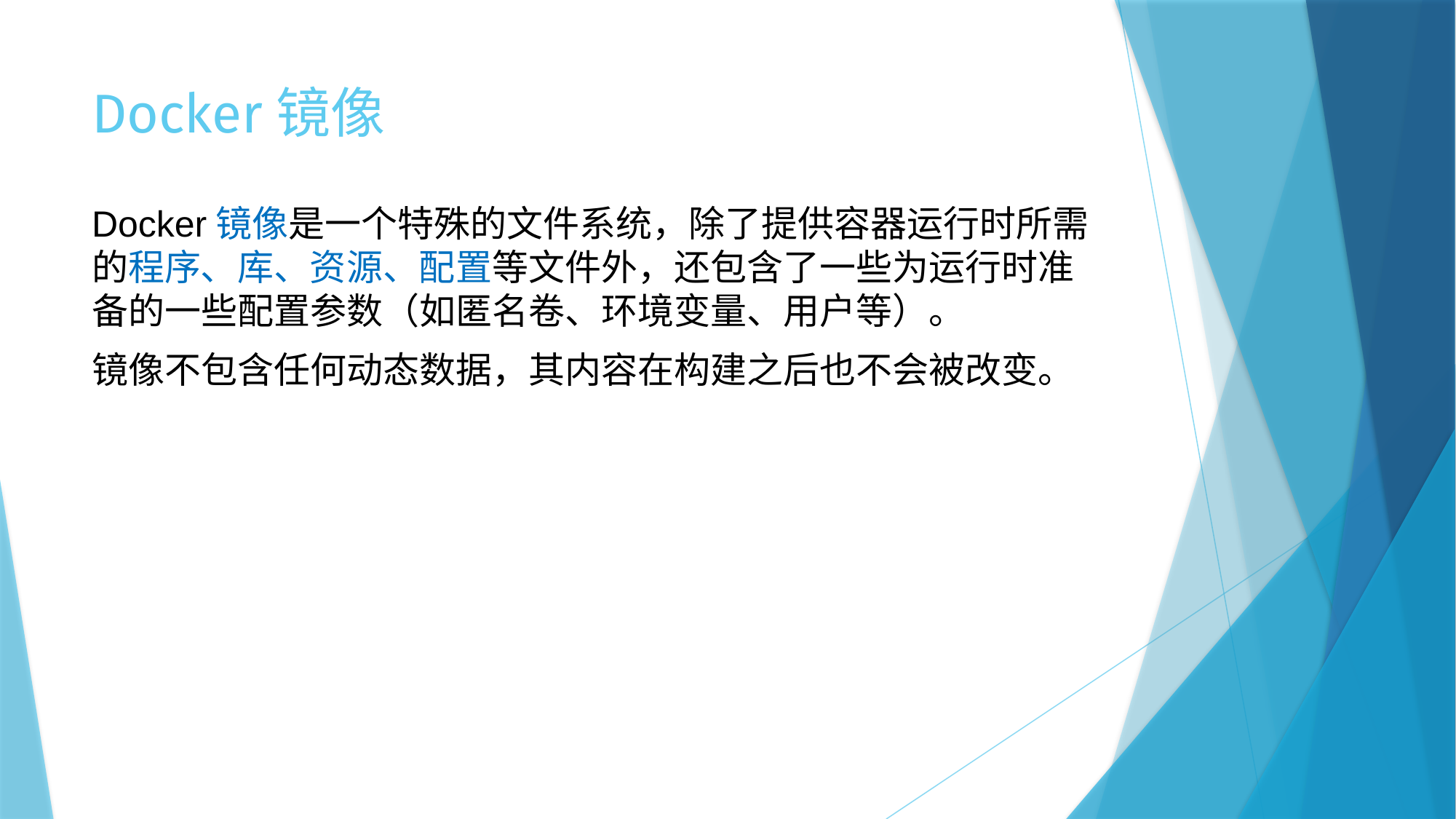

# Docker镜像
Docker镜像是一个特殊的文件系统，除了提供容器运行时所需的程序、库、资源、配置等文件外，还包含了一些为运行时准备的一些配置参数（如匿名卷、环境变量、用户等）。
镜像不包含任何动态数据，其内容在构建之后也不会被改变。